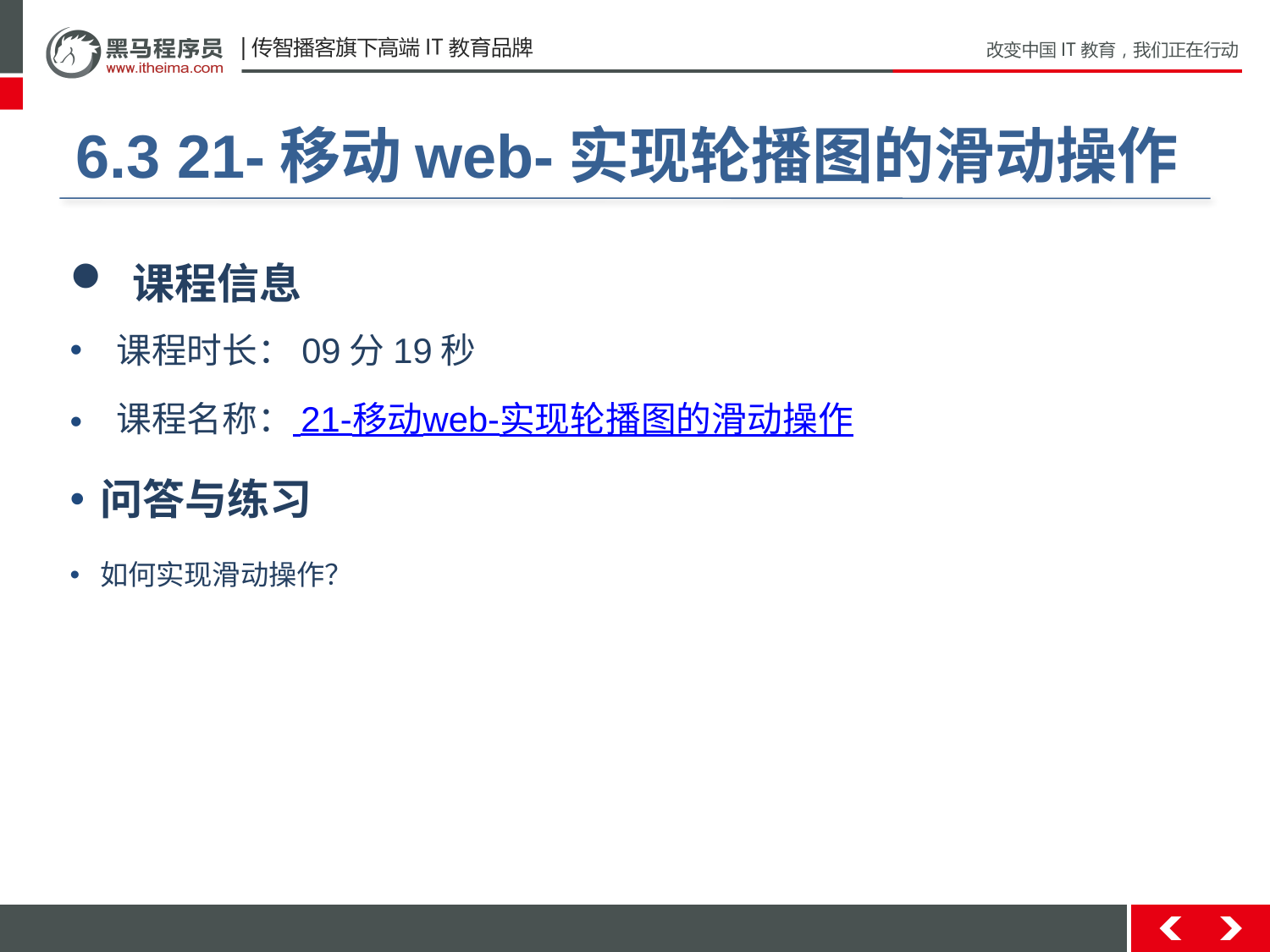

#
6.3 21-移动web-实现轮播图的滑动操作
 课程信息
 课程时长：09分19秒
 课程名称： 21-移动web-实现轮播图的滑动操作
问答与练习
如何实现滑动操作？